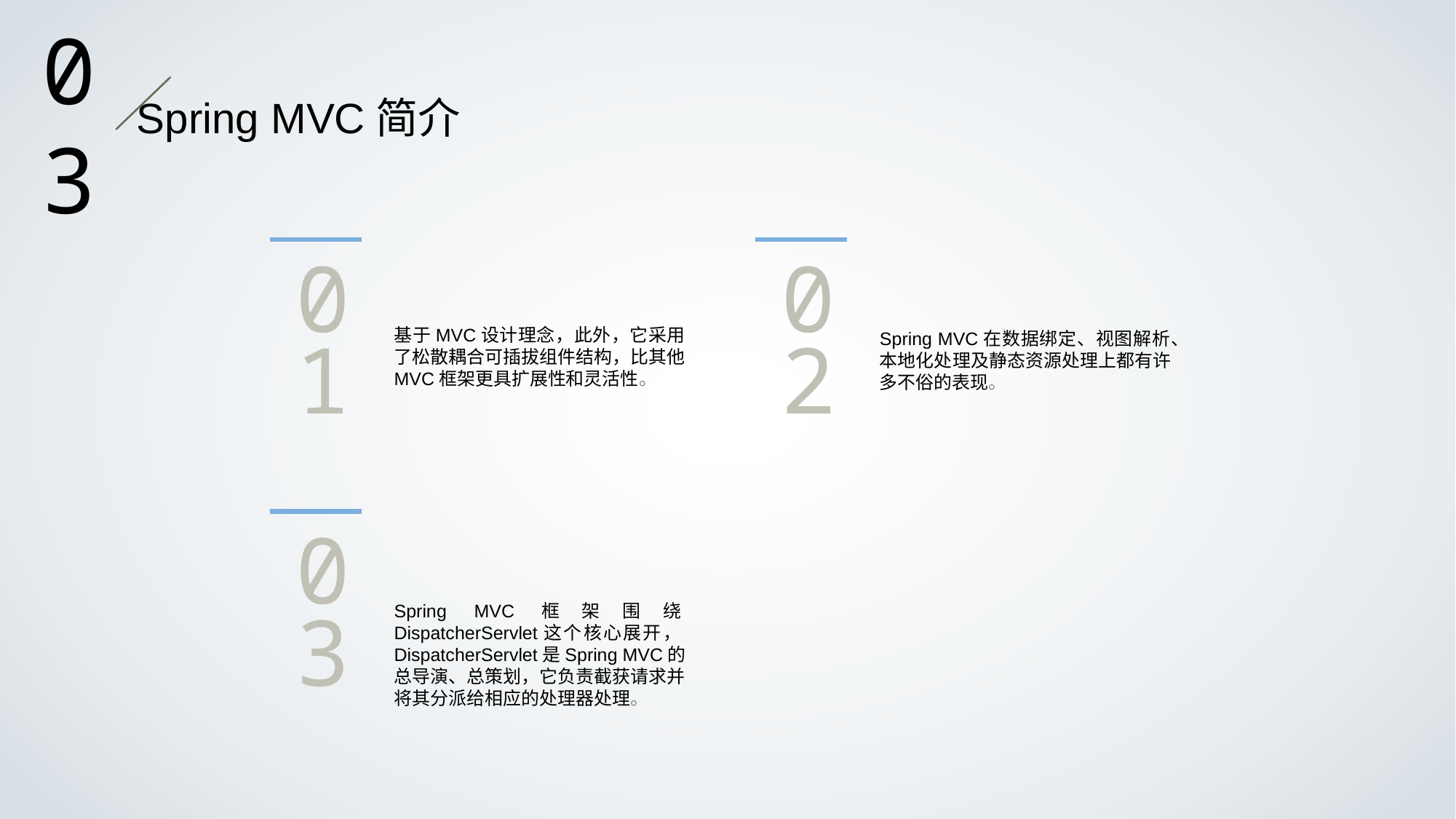

03
Spring MVC简介

01

基于MVC设计理念，此外，它采用了松散耦合可插拔组件结构，比其他MVC框架更具扩展性和灵活性。

02

Spring MVC在数据绑定、视图解析、本地化处理及静态资源处理上都有许多不俗的表现。

03

Spring MVC框架围绕DispatcherServlet这个核心展开，DispatcherServlet是Spring MVC的总导演、总策划，它负责截获请求并将其分派给相应的处理器处理。